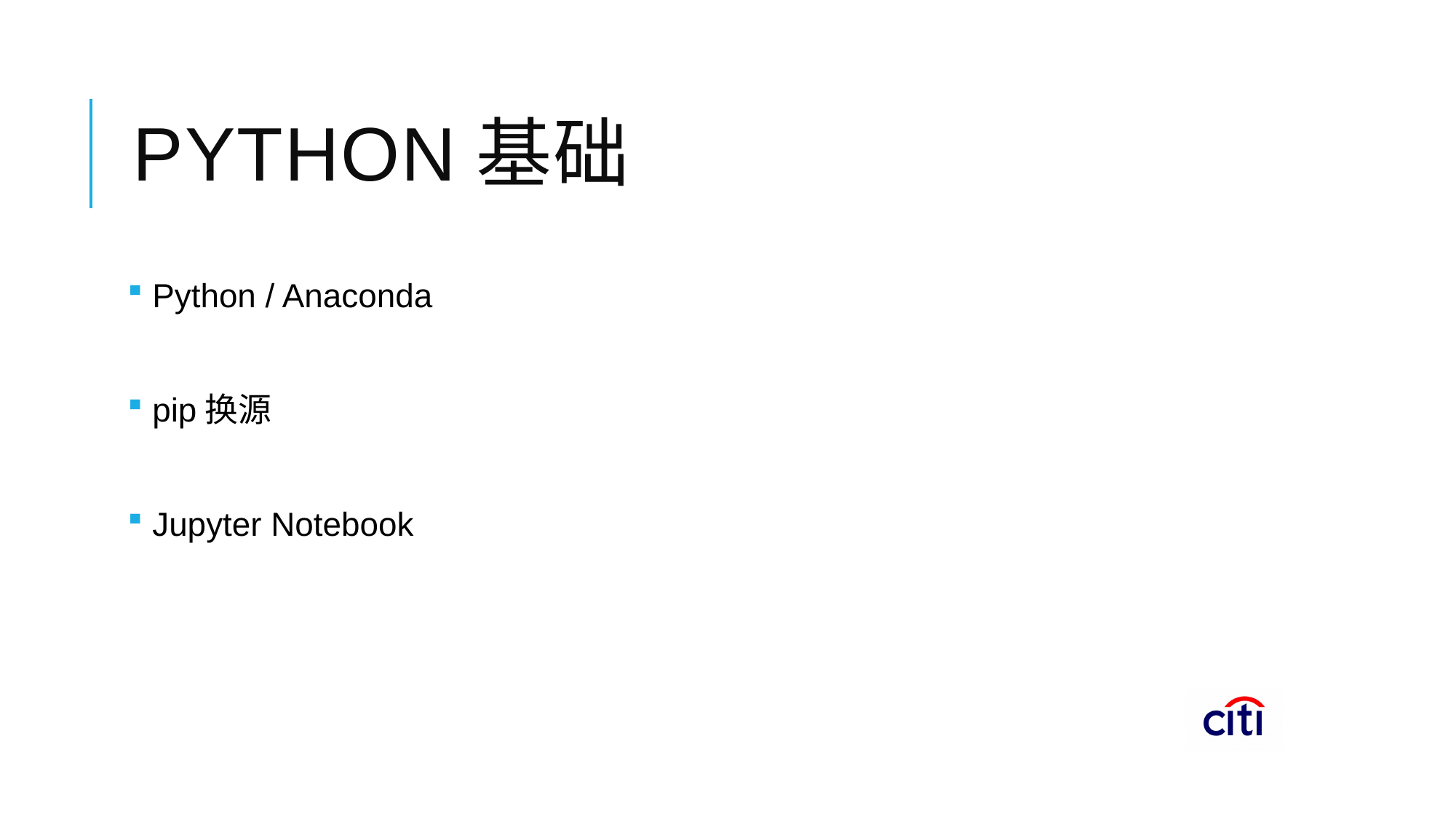

# Python基础
 Python / Anaconda

 pip换源

 Jupyter Notebook